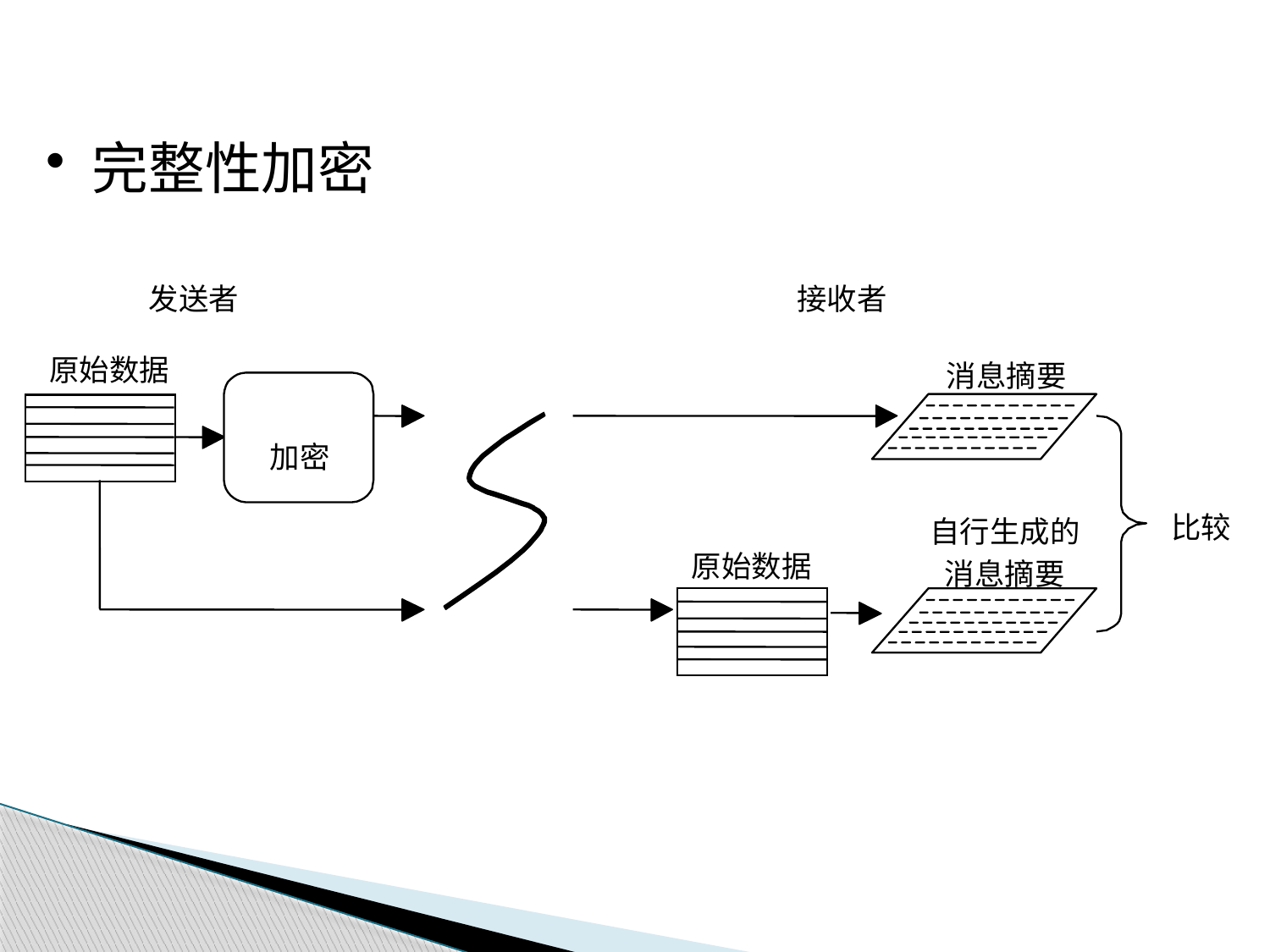

完整性加密

发送者
接收者

原始数据

消息摘要

加密

比较

自行生成的

原始数据

消息摘要